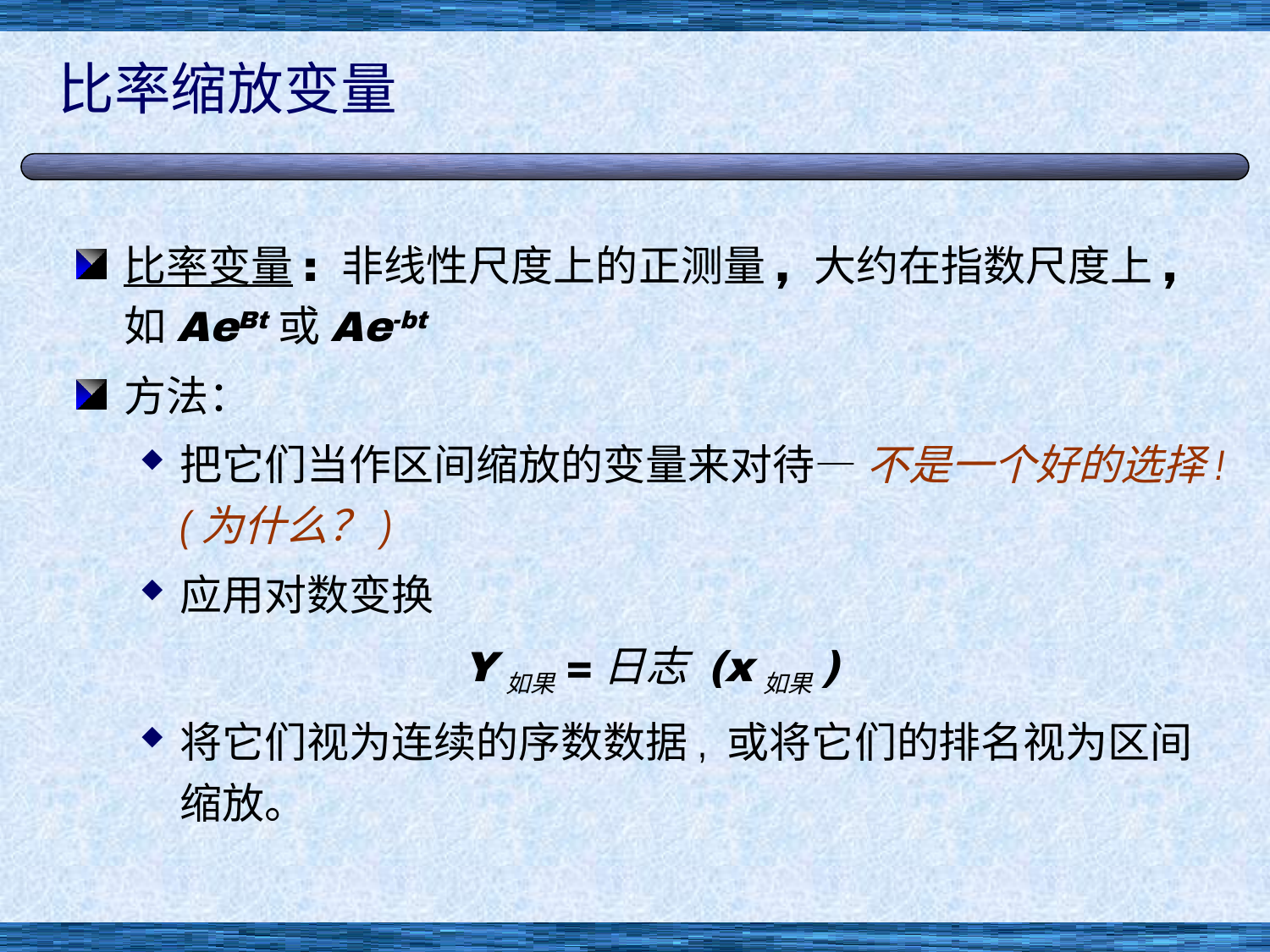

# 比率缩放变量
比率变量: 非线性尺度上的正测量, 大约在指数尺度上, 如AeBt或Ae-bt
方法：
把它们当作区间缩放的变量来对待— 不是一个好的选择!(为什么？)
应用对数变换
Y如果=日志 (x如果)
将它们视为连续的序数数据, 或将它们的排名视为区间缩放。